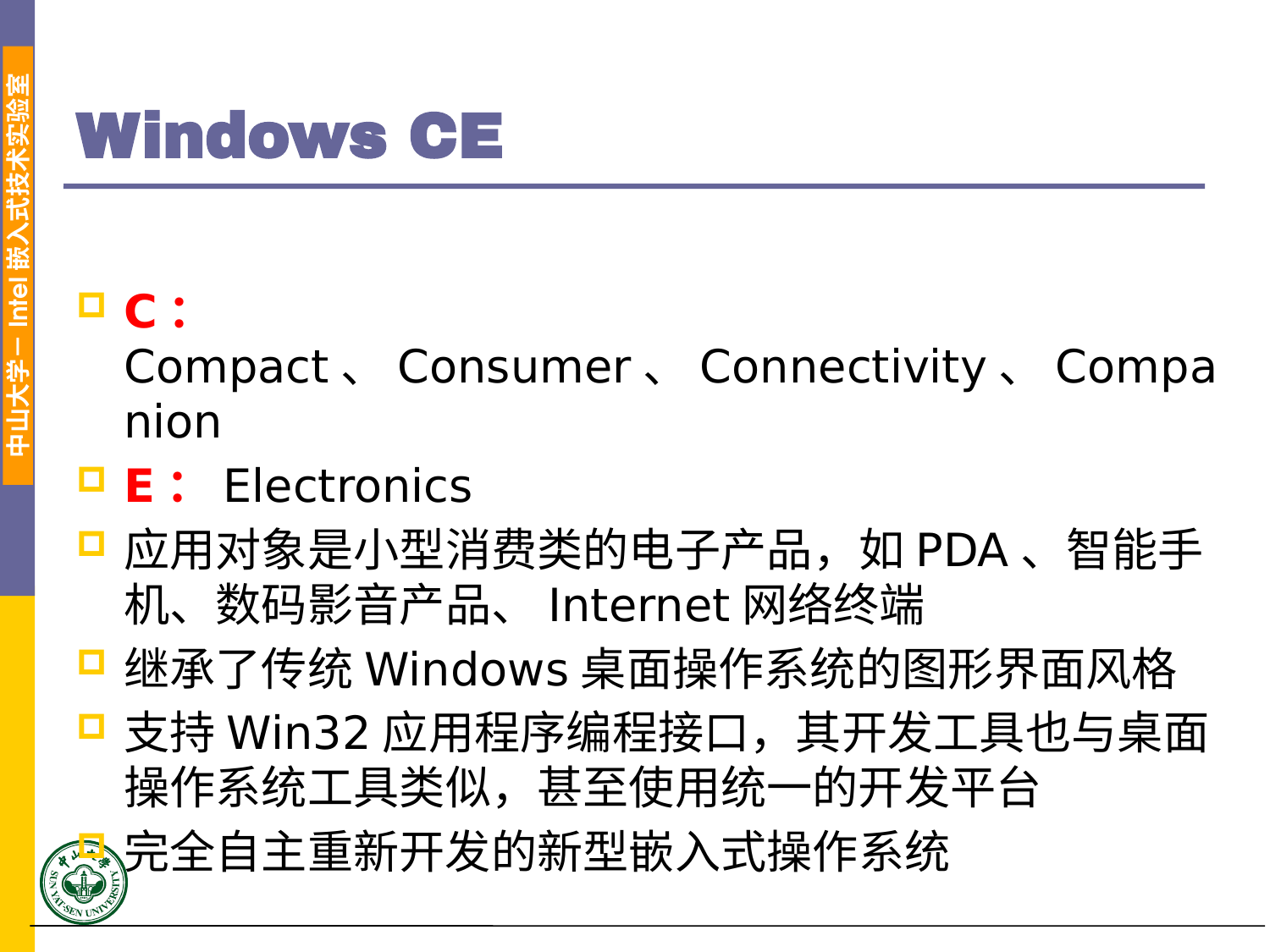

# Windows CE
C：Compact、Consumer、Connectivity、Companion
E：Electronics
应用对象是小型消费类的电子产品，如PDA、智能手机、数码影音产品、Internet网络终端
继承了传统Windows桌面操作系统的图形界面风格
支持Win32应用程序编程接口，其开发工具也与桌面操作系统工具类似，甚至使用统一的开发平台
完全自主重新开发的新型嵌入式操作系统